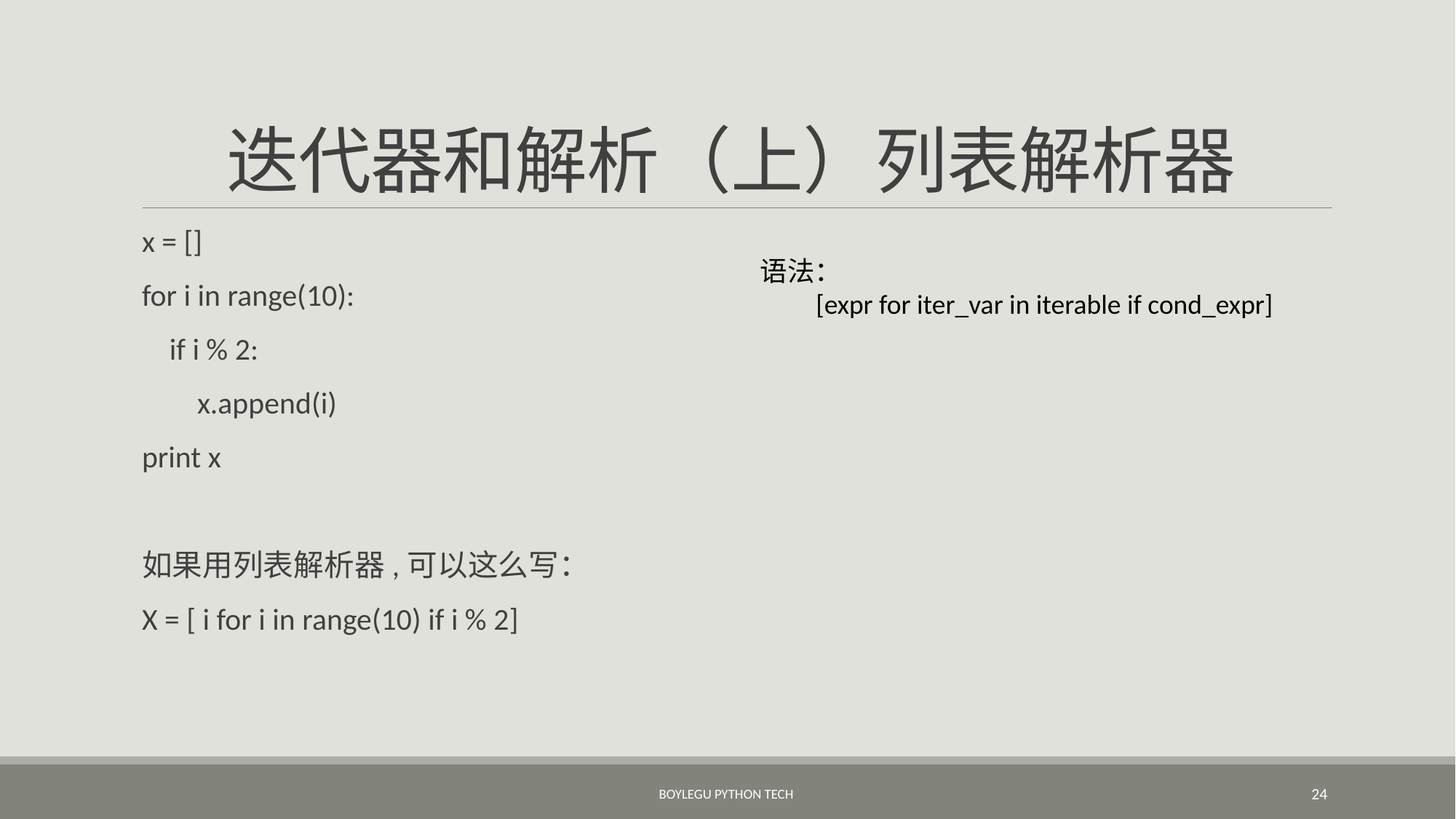

# 迭代器和解析（上）列表解析器
x = []
for i in range(10):
    if i % 2:
        x.append(i)
print x

如果用列表解析器,可以这么写：
X = [ i for i in range(10) if i % 2]

语法：
         [expr for iter_var in iterable if cond_expr]
BoyleGu Python Tech
24